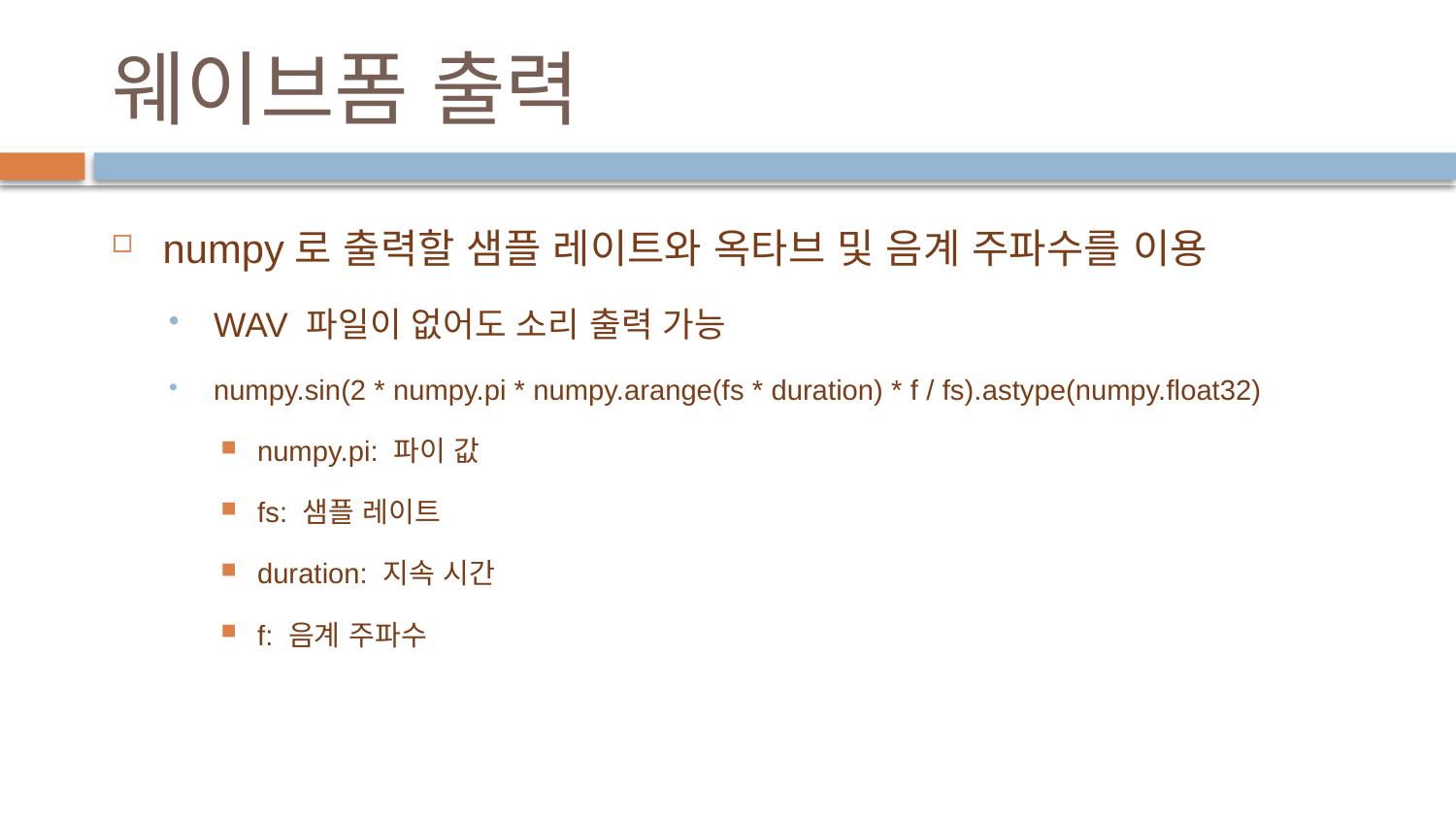

# 웨이브폼 출력
numpy로 출력할 샘플 레이트와 옥타브 및 음계 주파수를 이용
WAV 파일이 없어도 소리 출력 가능
numpy.sin(2 * numpy.pi * numpy.arange(fs * duration) * f / fs).astype(numpy.float32)
numpy.pi: 파이 값
fs: 샘플 레이트
duration: 지속 시간
f: 음계 주파수